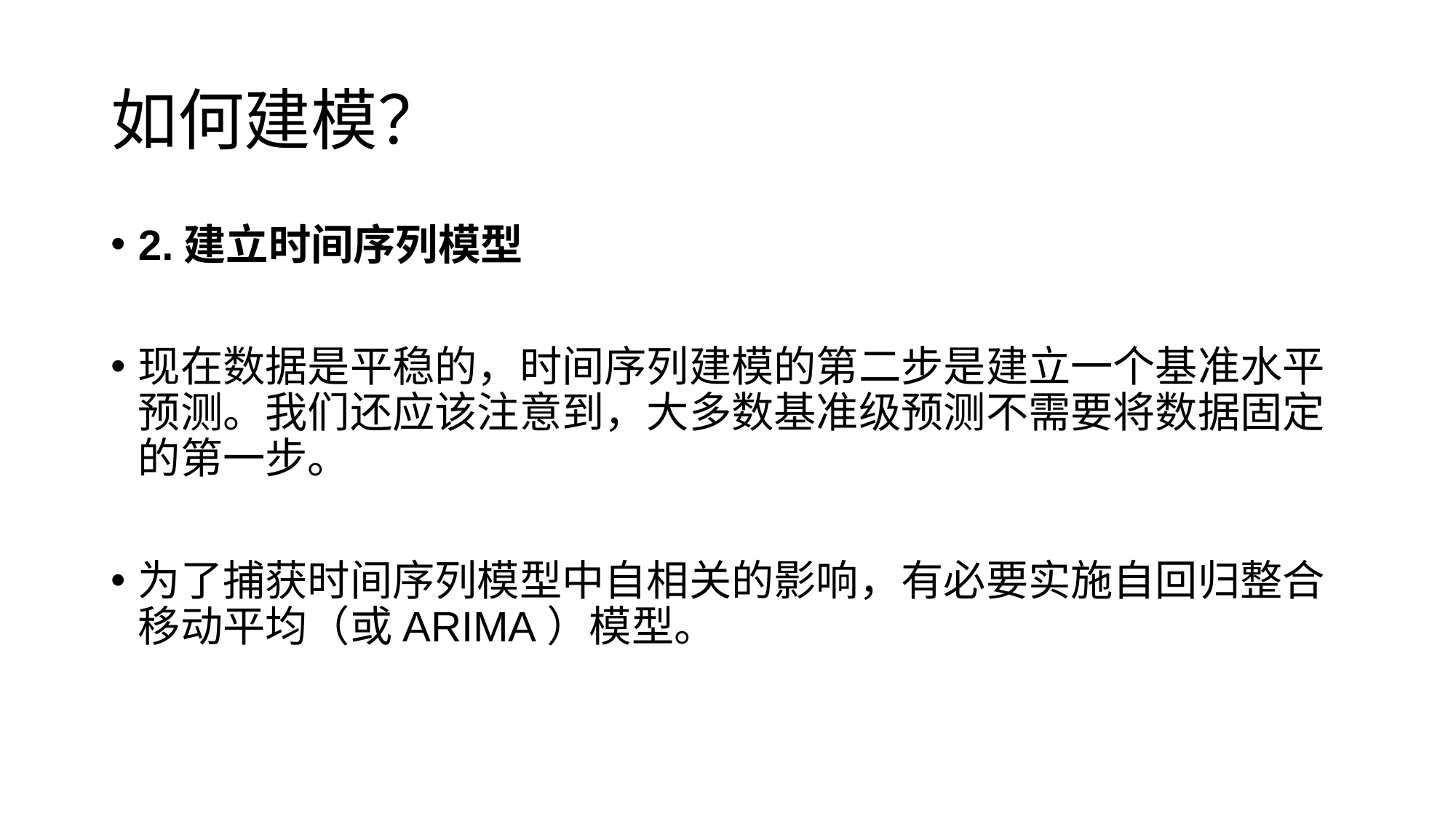

# 如何建模？
2.建立时间序列模型

现在数据是平稳的，时间序列建模的第二步是建立一个基准水平预测。我们还应该注意到，大多数基准级预测不需要将数据固定的第一步。

为了捕获时间序列模型中自相关的影响，有必要实施自回归整合移动平均（或ARIMA）模型。